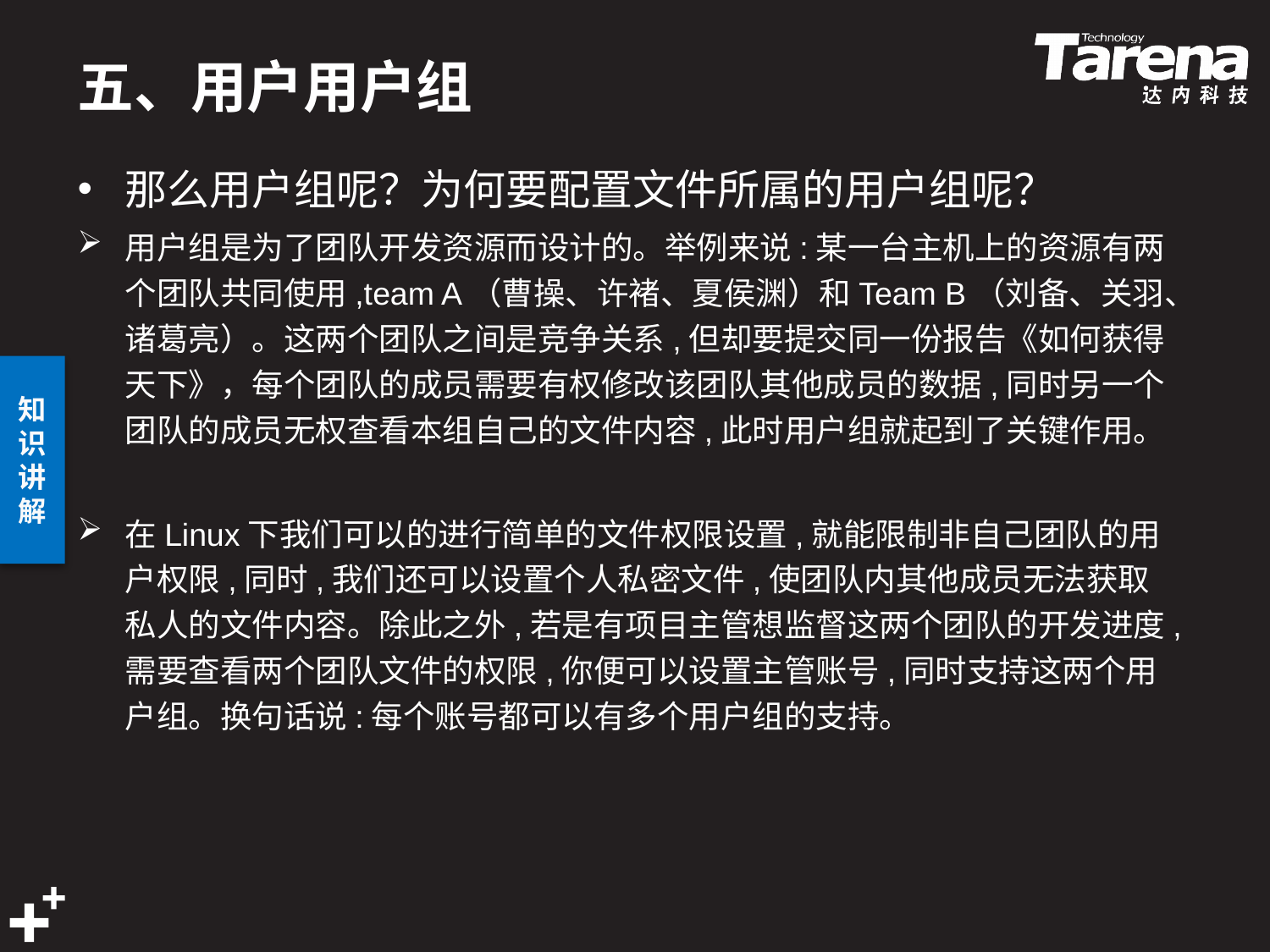

# 五、用户用户组
那么用户组呢？为何要配置文件所属的用户组呢？
用户组是为了团队开发资源而设计的。举例来说:某一台主机上的资源有两个团队共同使用,team A（曹操、许褚、夏侯渊）和Team B（刘备、关羽、诸葛亮）。这两个团队之间是竞争关系,但却要提交同一份报告《如何获得天下》，每个团队的成员需要有权修改该团队其他成员的数据,同时另一个团队的成员无权查看本组自己的文件内容,此时用户组就起到了关键作用。

在Linux下我们可以的进行简单的文件权限设置,就能限制非自己团队的用户权限,同时,我们还可以设置个人私密文件,使团队内其他成员无法获取私人的文件内容。除此之外,若是有项目主管想监督这两个团队的开发进度,需要查看两个团队文件的权限,你便可以设置主管账号,同时支持这两个用户组。换句话说:每个账号都可以有多个用户组的支持。